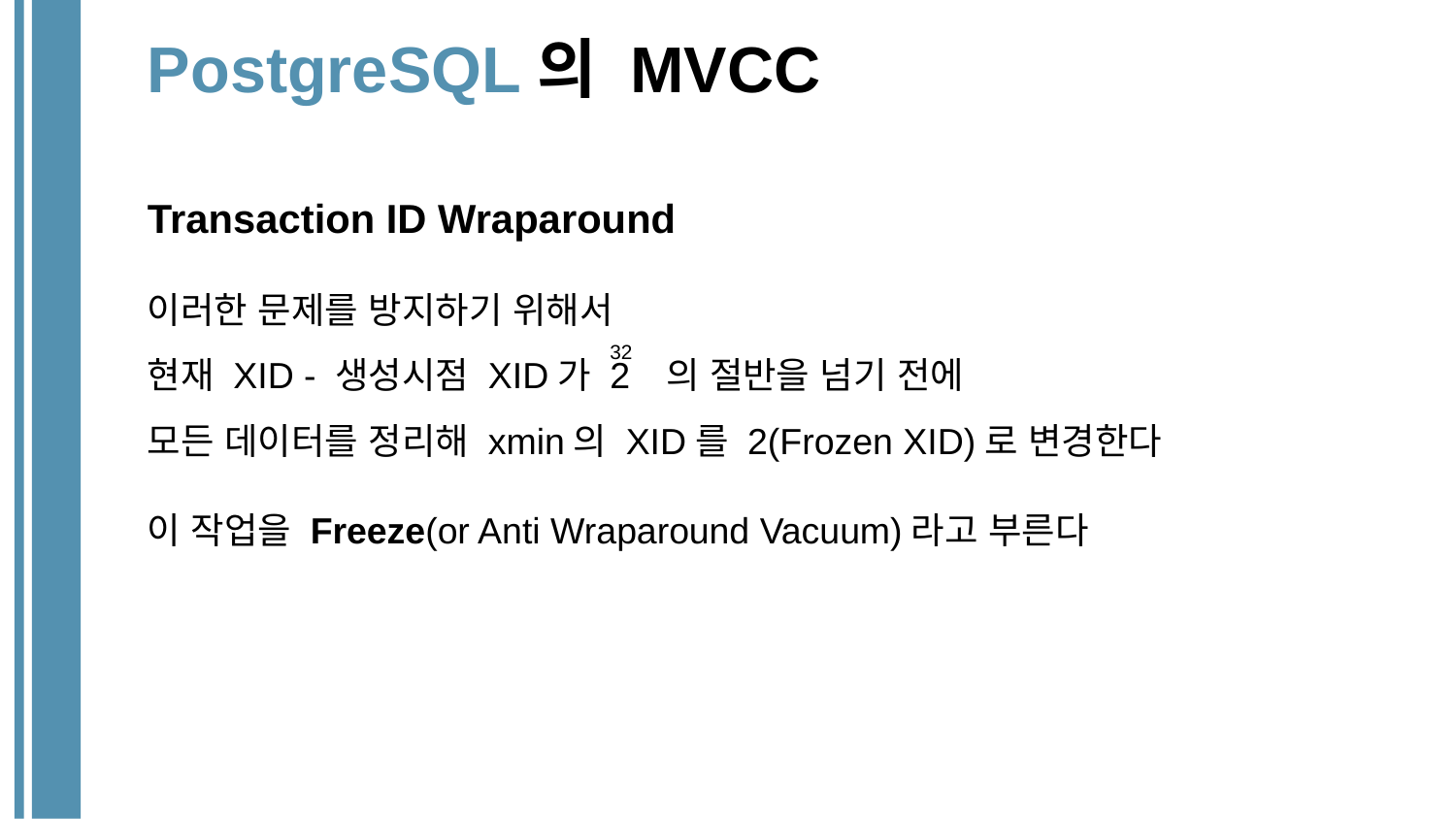

# PostgreSQL의 MVCC
Transaction ID Wraparound
이러한 문제를 방지하기 위해서
현재 XID - 생성시점 XID가 2   의 절반을 넘기 전에
모든 데이터를 정리해 xmin의 XID를 2(Frozen XID)로 변경한다
이 작업을 Freeze(or Anti Wraparound Vacuum)라고 부른다
32